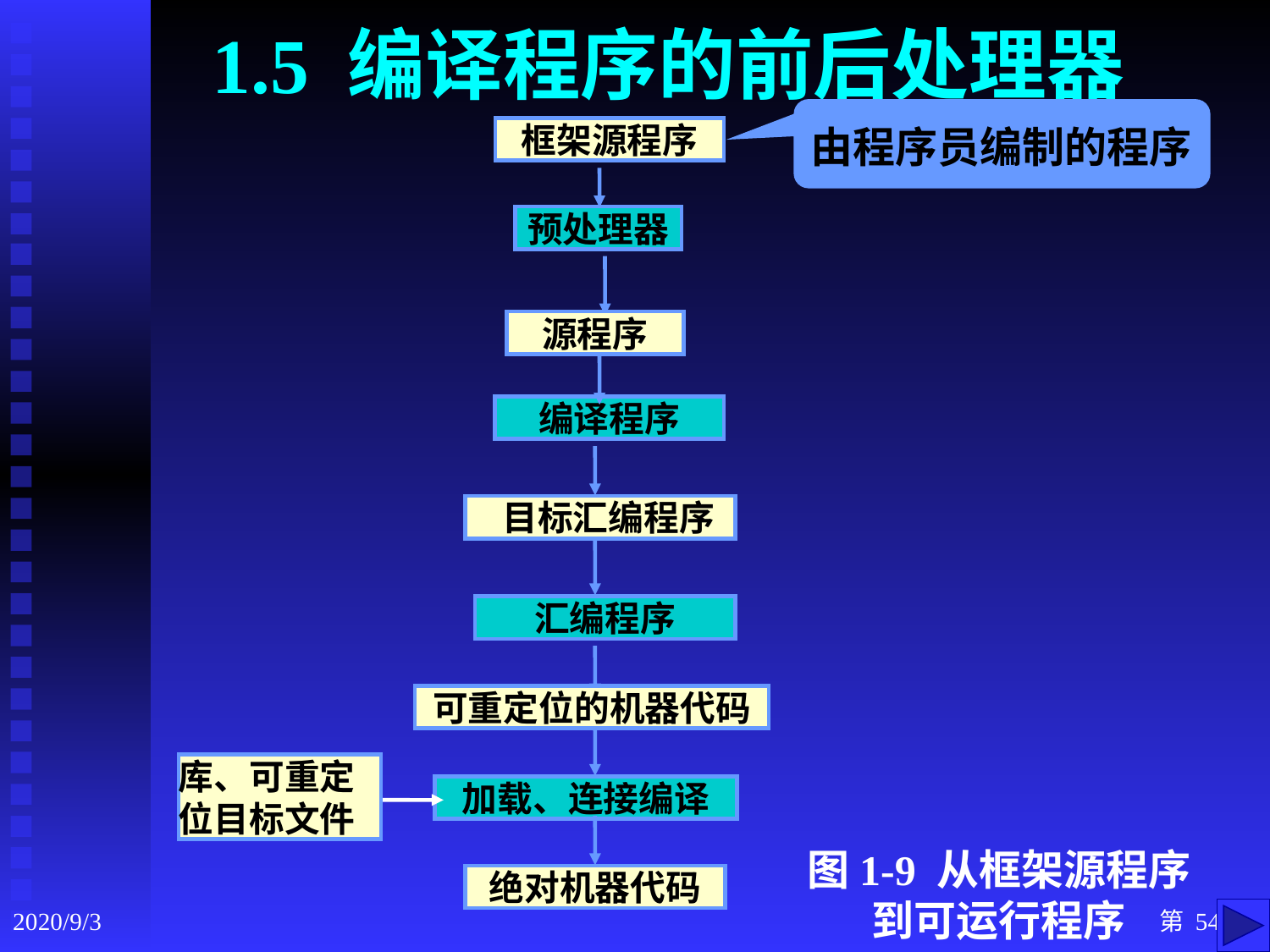

1.5 编译程序的前后处理器
由程序员编制的程序
框架源程序

预处理器

源程序

编译程序

 目标汇编程序

汇编程序

可重定位的机器代码

库、可重定位目标文件
加载、连接编译

图1-9 从框架源程序到可运行程序
绝对机器代码
2020/9/3
第 54 页